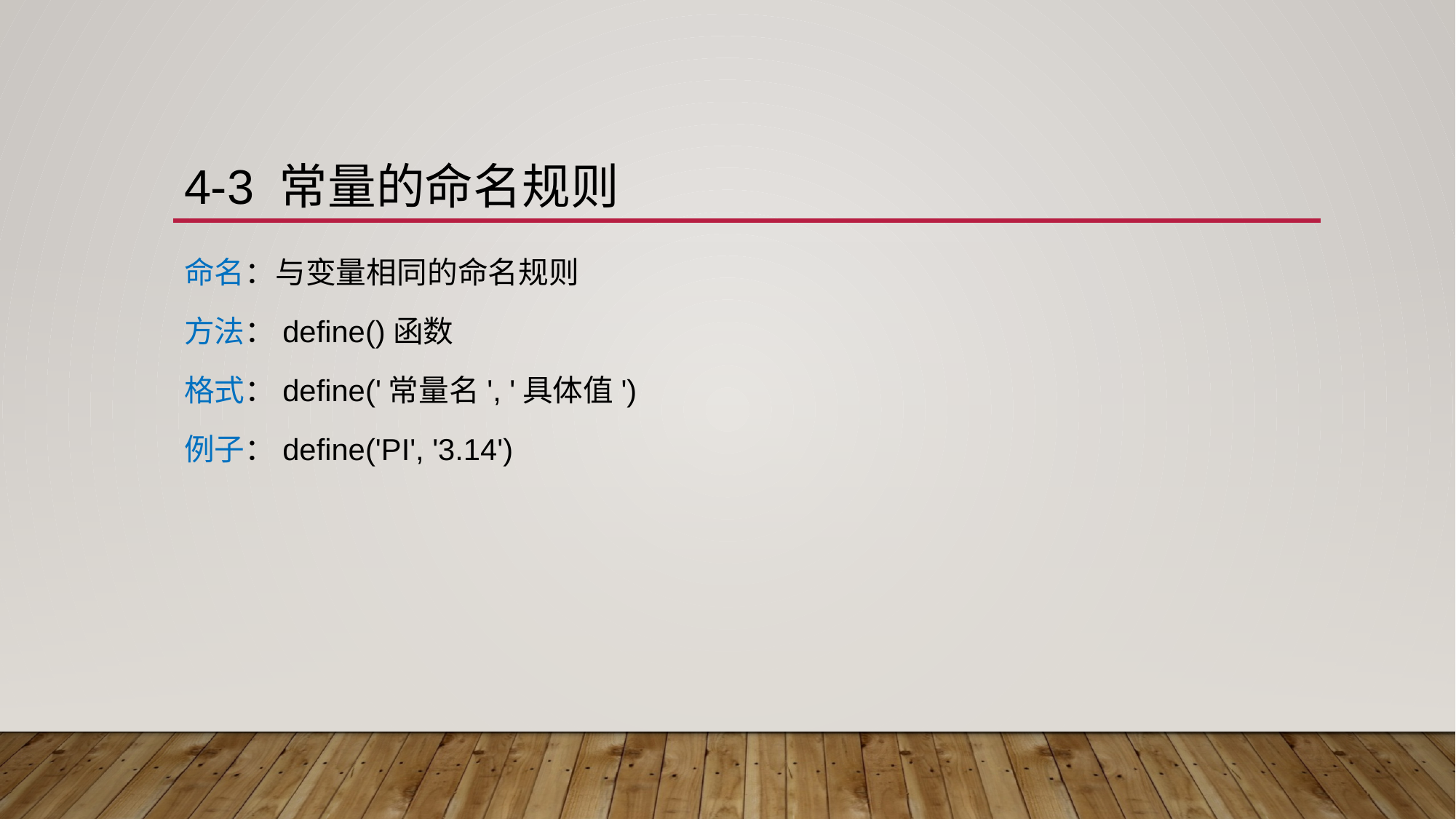

# 4-3 常量的命名规则
命名：与变量相同的命名规则
方法：define()函数
格式：define('常量名', '具体值')
例子：define('PI', '3.14')